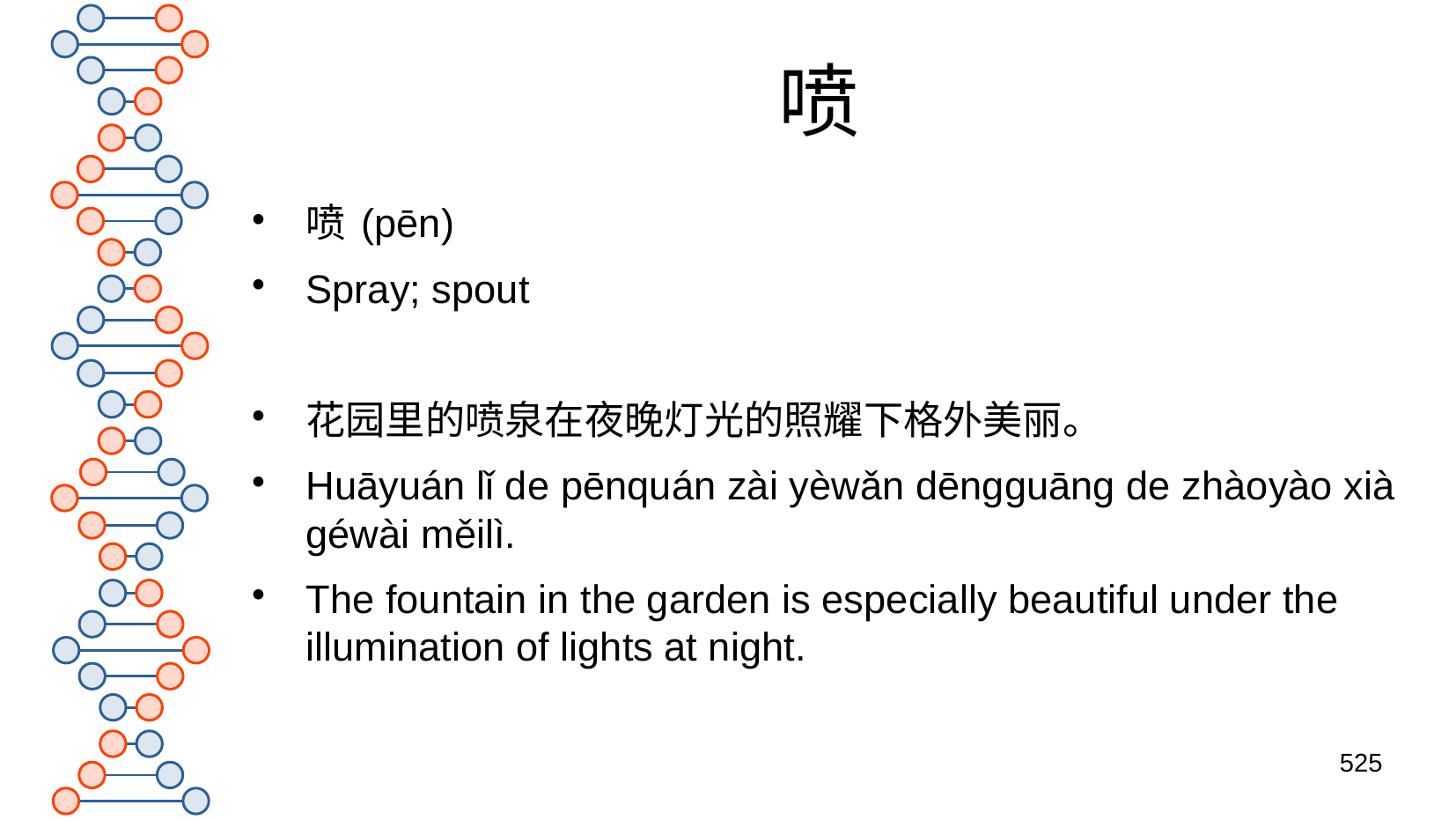

# 喷
喷 (pēn)
Spray; spout

花园里的喷泉在夜晚灯光的照耀下格外美丽。
Huāyuán lǐ de pēnquán zài yèwǎn dēngguāng de zhàoyào xià géwài měilì.
The fountain in the garden is especially beautiful under the illumination of lights at night.
525